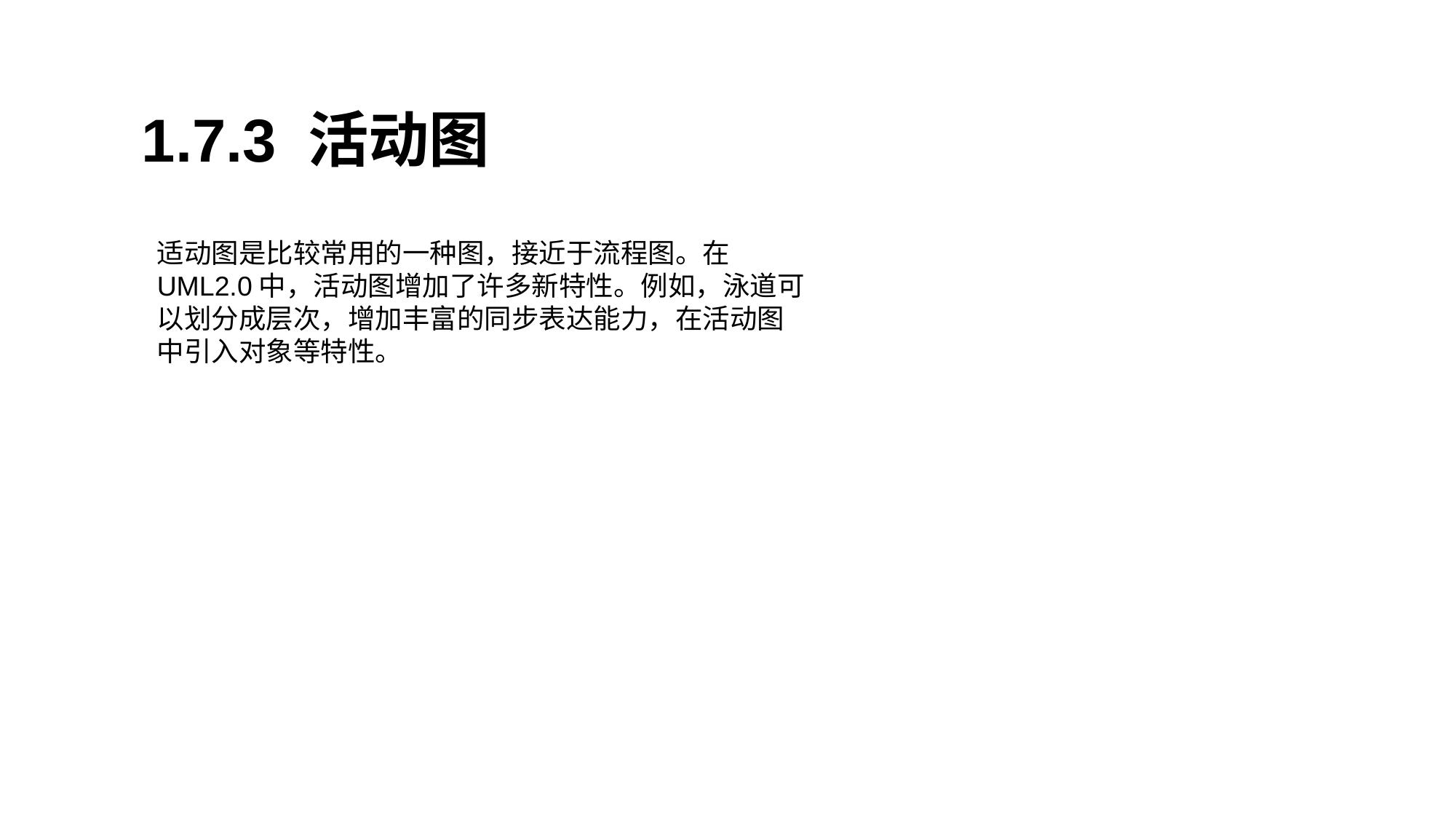

1.7.3 活动图
适动图是比较常用的一种图，接近于流程图。在UML2.0中，活动图增加了许多新特性。例如，泳道可以划分成层次，增加丰富的同步表达能力，在活动图中引入对象等特性。